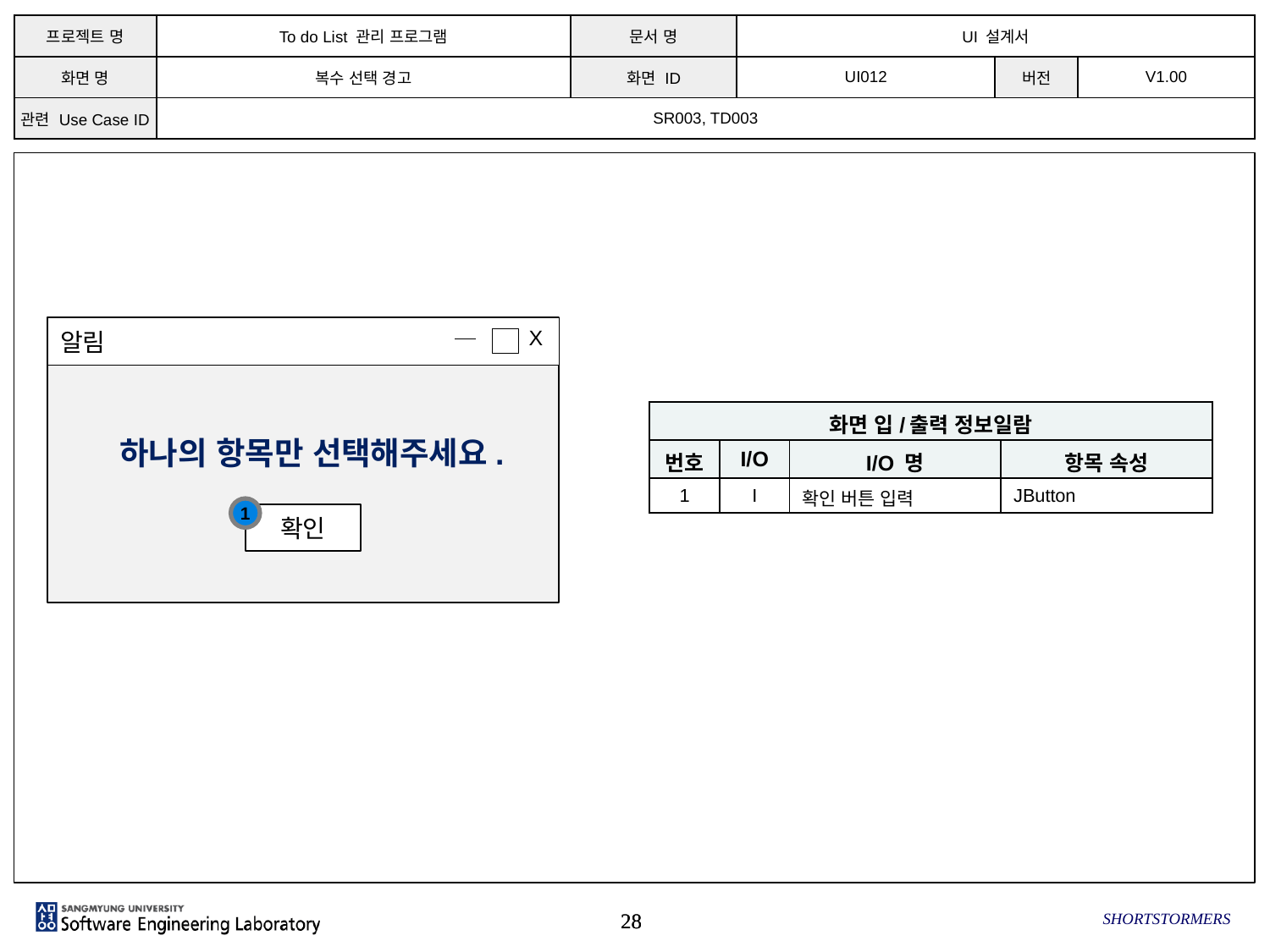

| 프로젝트 명 | To do List 관리 프로그램 | 문서 명 | UI 설계서 |  |  |
| --- | --- | --- | --- | --- | --- |
| 화면 명 | 복수 선택 경고 | 화면 ID | UI012 | 버전 | V1.00 |
| 관련 Use Case ID | SR003, TD003 |  |  |  |  |
알림
X

하나의 항목만 선택해주세요.
확인
| 화면 입/출력 정보일람 |  |  |  |
| --- | --- | --- | --- |
| 번호 | I/O | I/O 명 | 항목 속성 |
| 1 | I | 확인 버튼 입력 | JButton |
1
SHORTSTORMERS